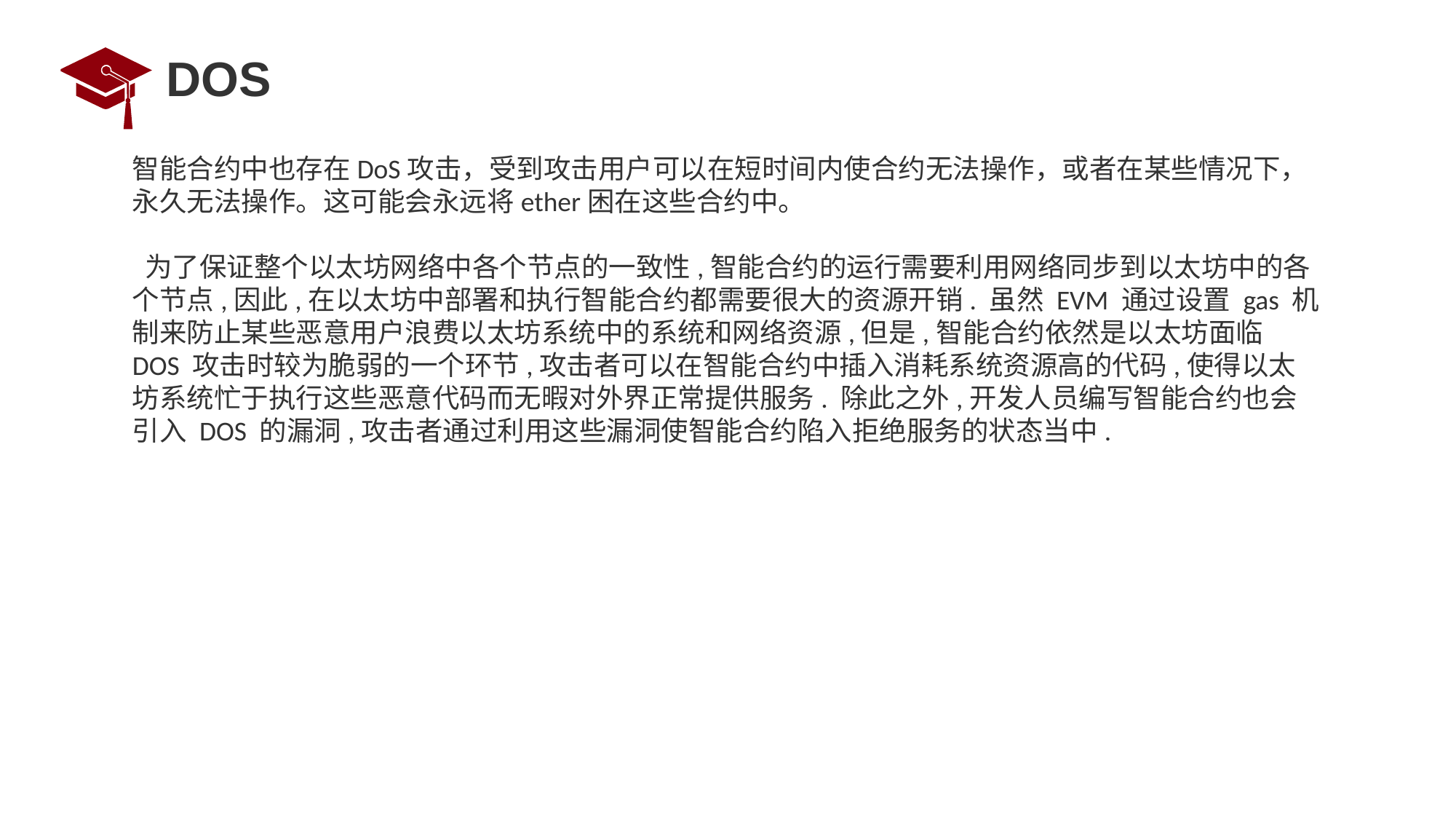

# DOS
智能合约中也存在DoS攻击，受到攻击用户可以在短时间内使合约无法操作，或者在某些情况下，永久无法操作。这可能会永远将ether困在这些合约中。

 为了保证整个以太坊网络中各个节点的一致性,智能合约的运行需要利用网络同步到以太坊中的各个节点,因此,在以太坊中部署和执行智能合约都需要很大的资源开销. 虽然 EVM 通过设置 gas 机制来防止某些恶意用户浪费以太坊系统中的系统和网络资源,但是,智能合约依然是以太坊面临 DOS 攻击时较为脆弱的一个环节,攻击者可以在智能合约中插入消耗系统资源高的代码,使得以太坊系统忙于执行这些恶意代码而无暇对外界正常提供服务. 除此之外,开发人员编写智能合约也会引入 DOS 的漏洞,攻击者通过利用这些漏洞使智能合约陷入拒绝服务的状态当中.